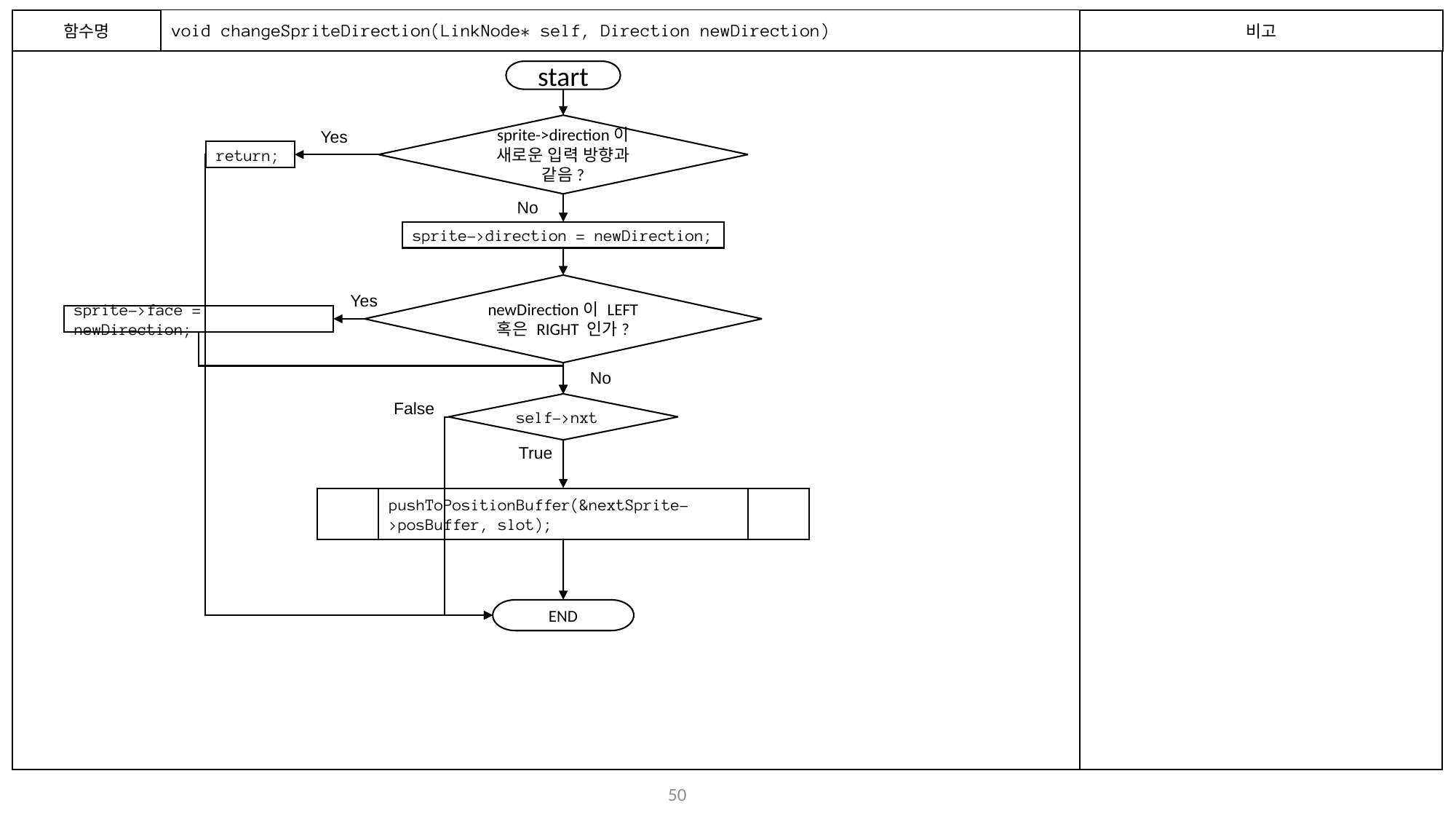

함수명
# void changeSpriteDirection(LinkNode* self, Direction newDirection)
비고

start
sprite->direction이 새로운 입력 방향과 같음?
Yes
return;
No
sprite->direction = newDirection;
newDirection이 LEFT 혹은 RIGHT 인가?
Yes
sprite->face = newDirection;
No
False
self->nxt
True
pushToPositionBuffer(&nextSprite->posBuffer, slot);
END
50